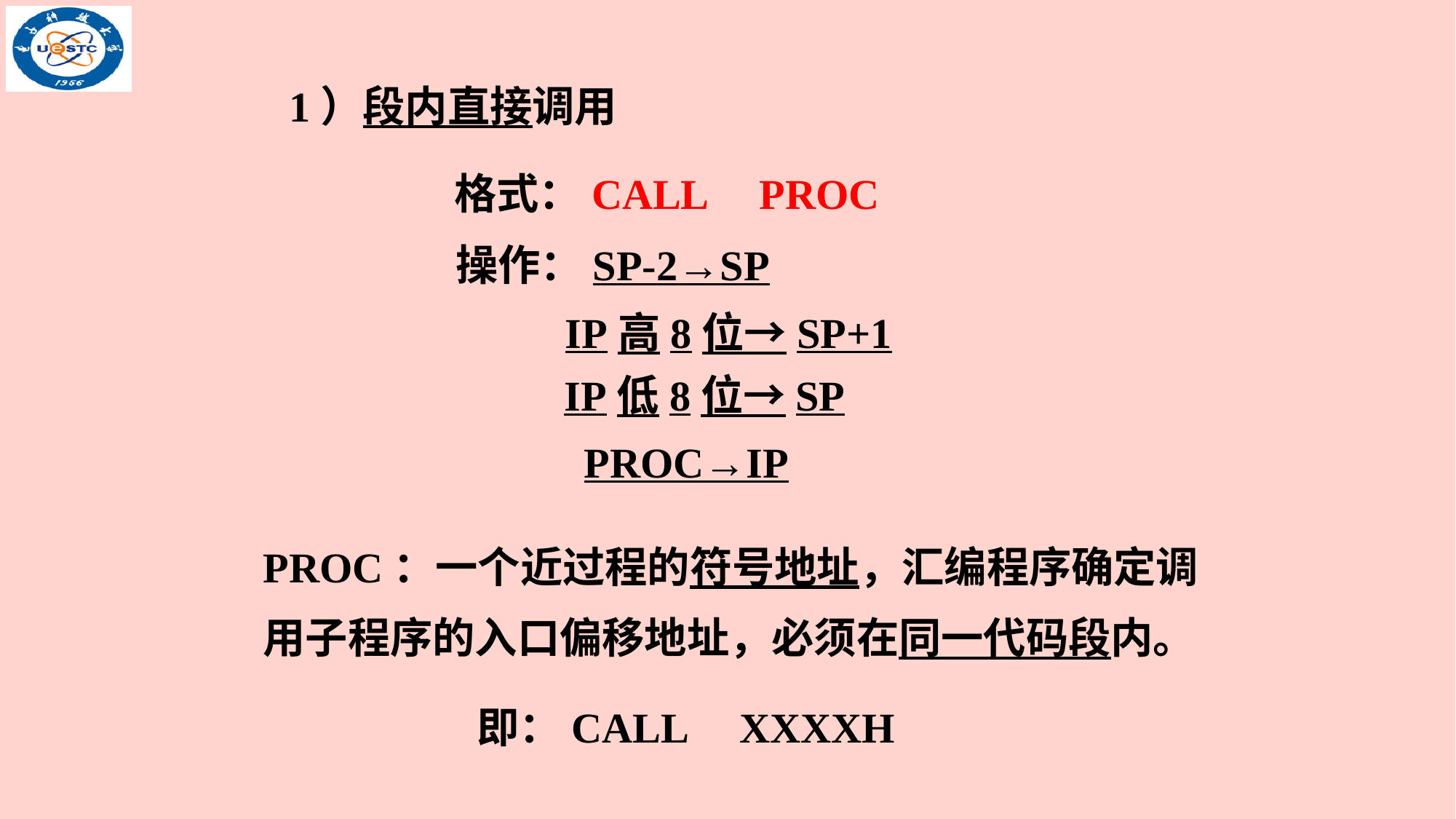

1）段内直接调用
格式：CALL     PROC
操作：SP-2→SP
IP高8位→SP+1
IP低8位→SP
PROC→IP
PROC：一个近过程的符号地址，汇编程序确定调用子程序的入口偏移地址，必须在同一代码段内。
即：CALL     XXXXH